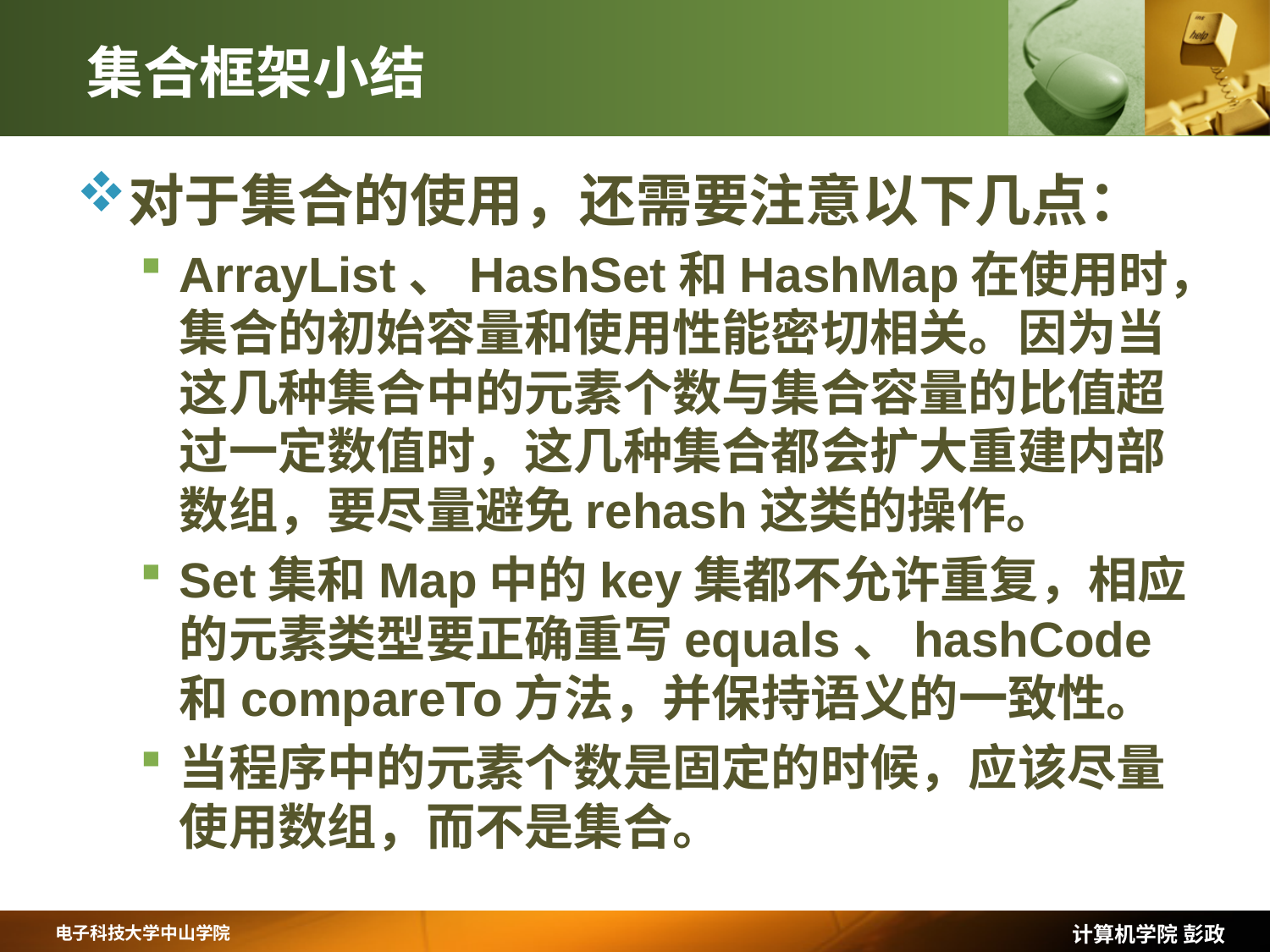

# 集合框架小结
对于集合的使用，还需要注意以下几点：
ArrayList、HashSet和HashMap在使用时，集合的初始容量和使用性能密切相关。因为当这几种集合中的元素个数与集合容量的比值超过一定数值时，这几种集合都会扩大重建内部数组，要尽量避免rehash这类的操作。
Set集和Map中的key集都不允许重复，相应的元素类型要正确重写equals、hashCode和compareTo方法，并保持语义的一致性。
当程序中的元素个数是固定的时候，应该尽量使用数组，而不是集合。

计算机学院 彭政
电子科技大学中山学院